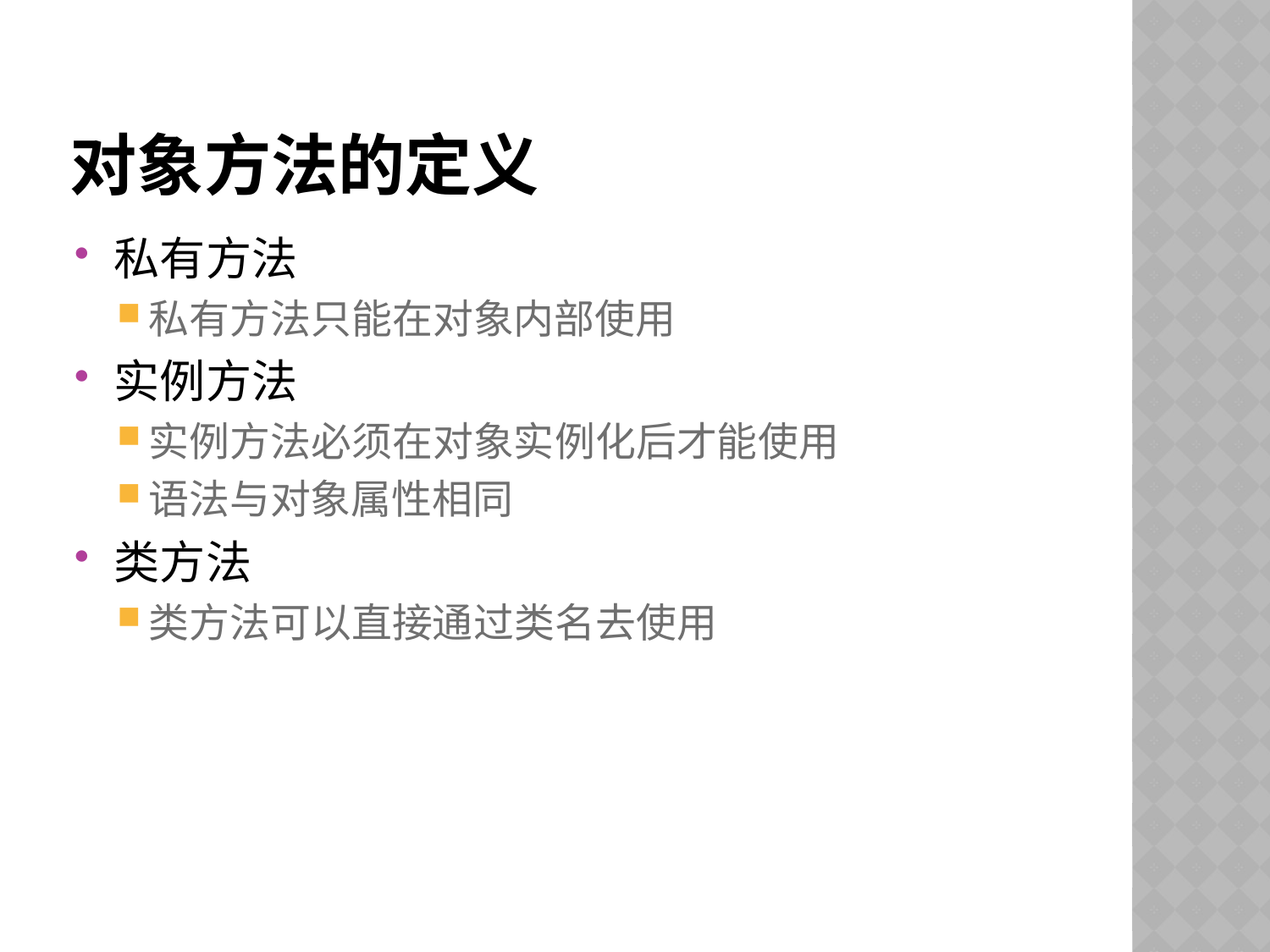

# 对象方法的定义
私有方法
私有方法只能在对象内部使用
实例方法
实例方法必须在对象实例化后才能使用
语法与对象属性相同
类方法
类方法可以直接通过类名去使用